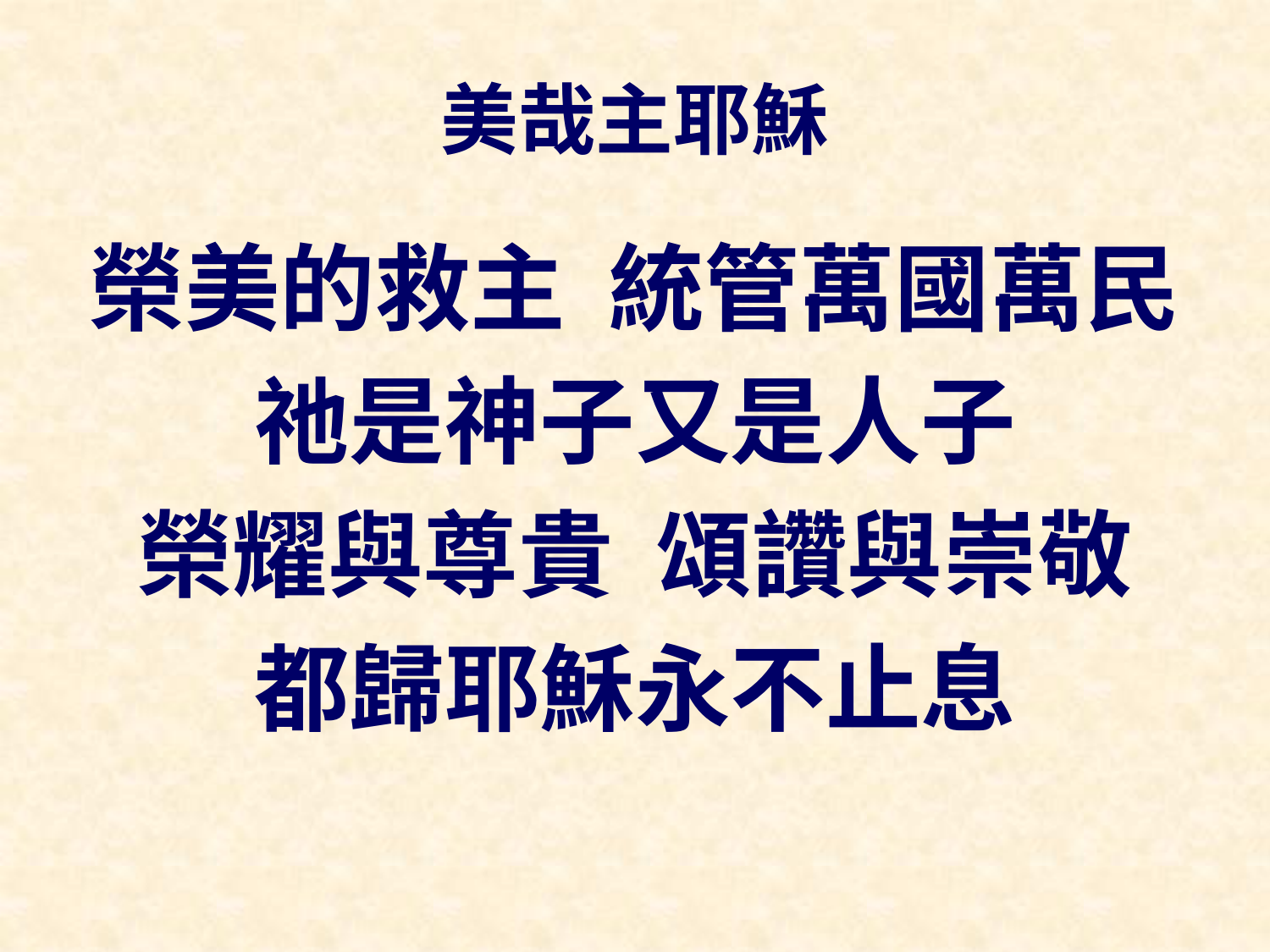

# 美哉主耶穌
榮美的救主  統管萬國萬民
祂是神子又是人子
榮耀與尊貴  頌讚與崇敬
都歸耶穌永不止息